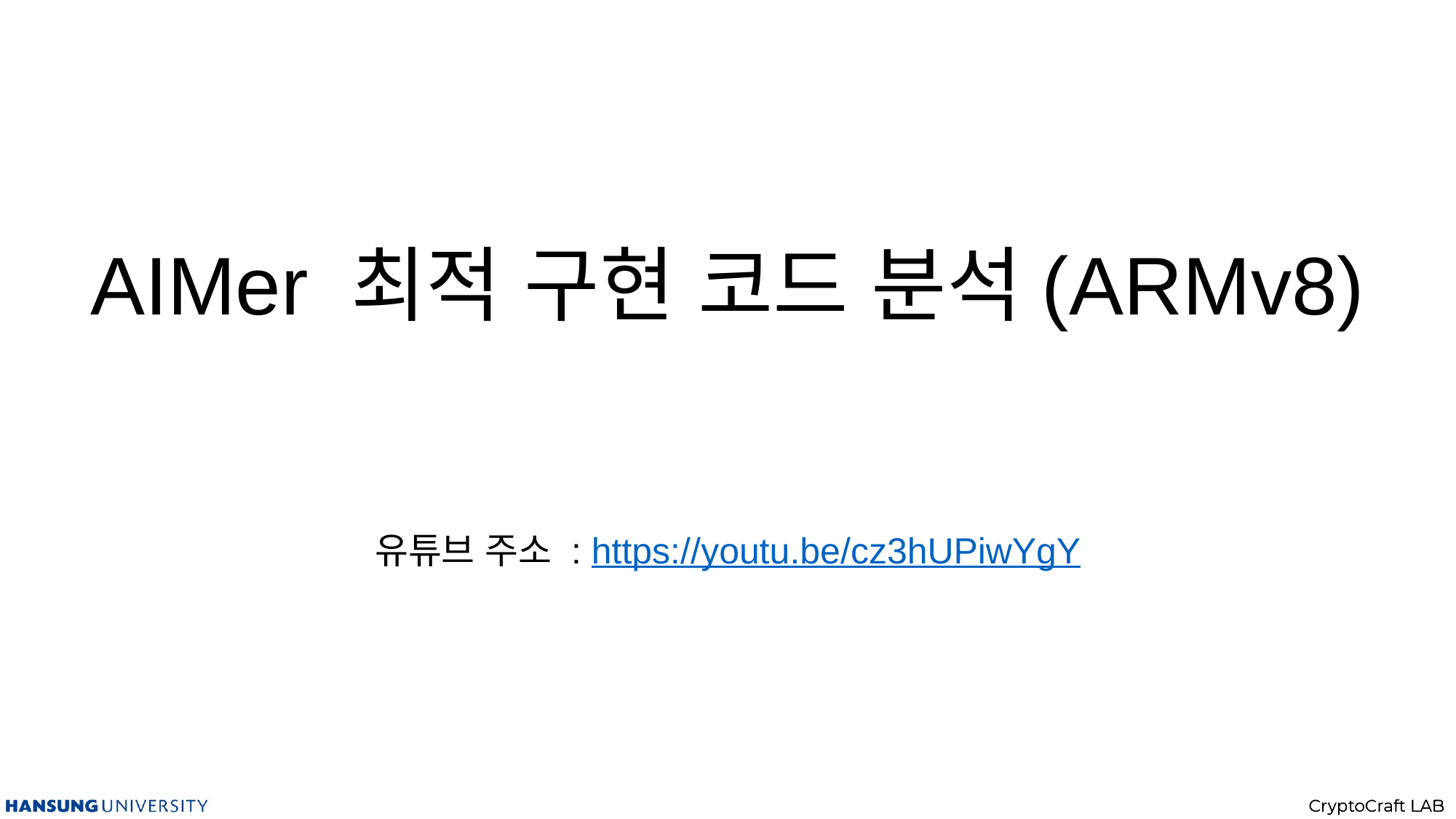

# AIMer 최적 구현 코드 분석(ARMv8)
유튜브 주소 : https://youtu.be/cz3hUPiwYgY